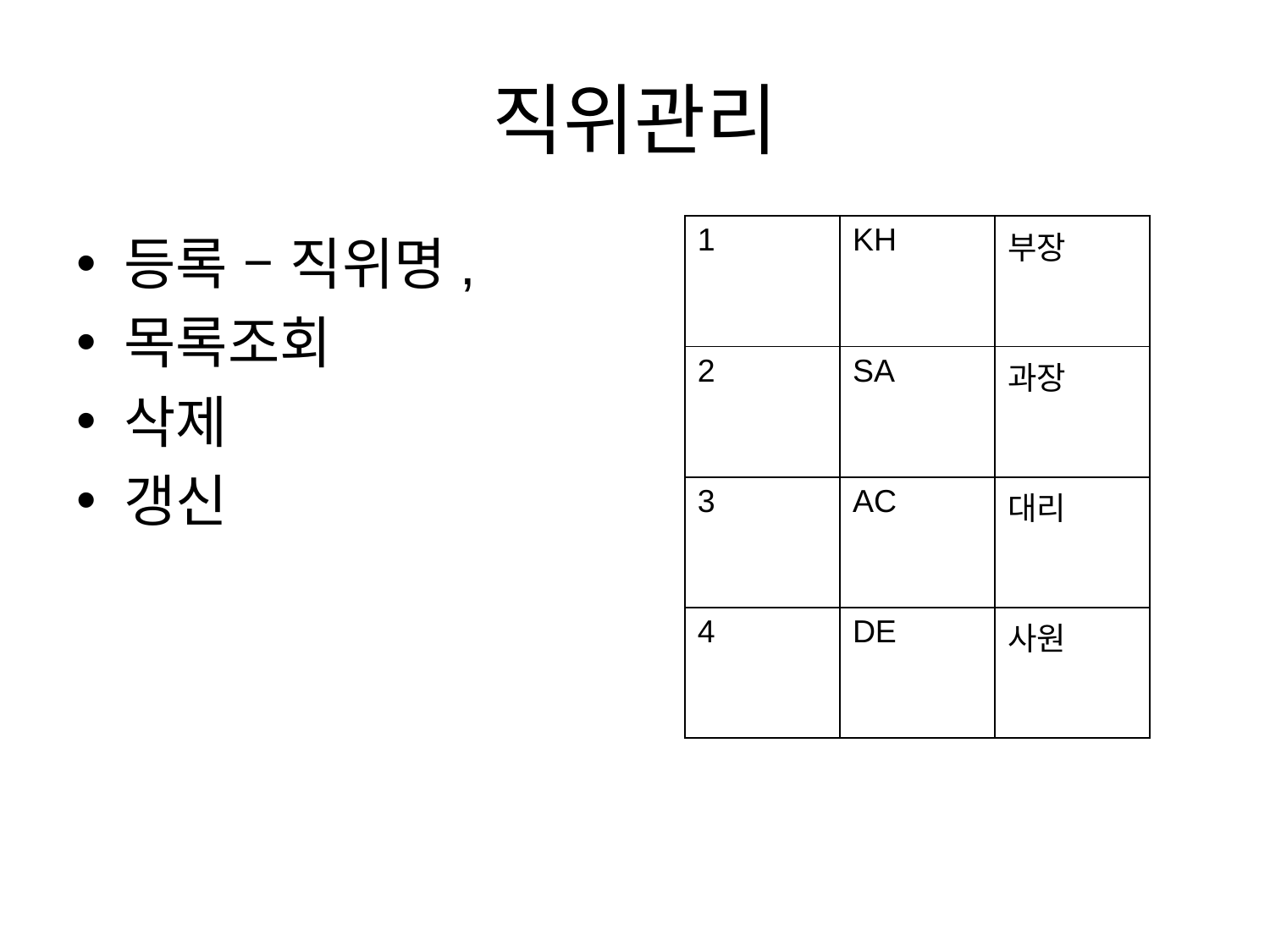

# 직위관리
| 1 | KH | 부장 |
| --- | --- | --- |
| 2 | SA | 과장 |
| 3 | AC | 대리 |
| 4 | DE | 사원 |
등록 – 직위명,
목록조회
삭제
갱신